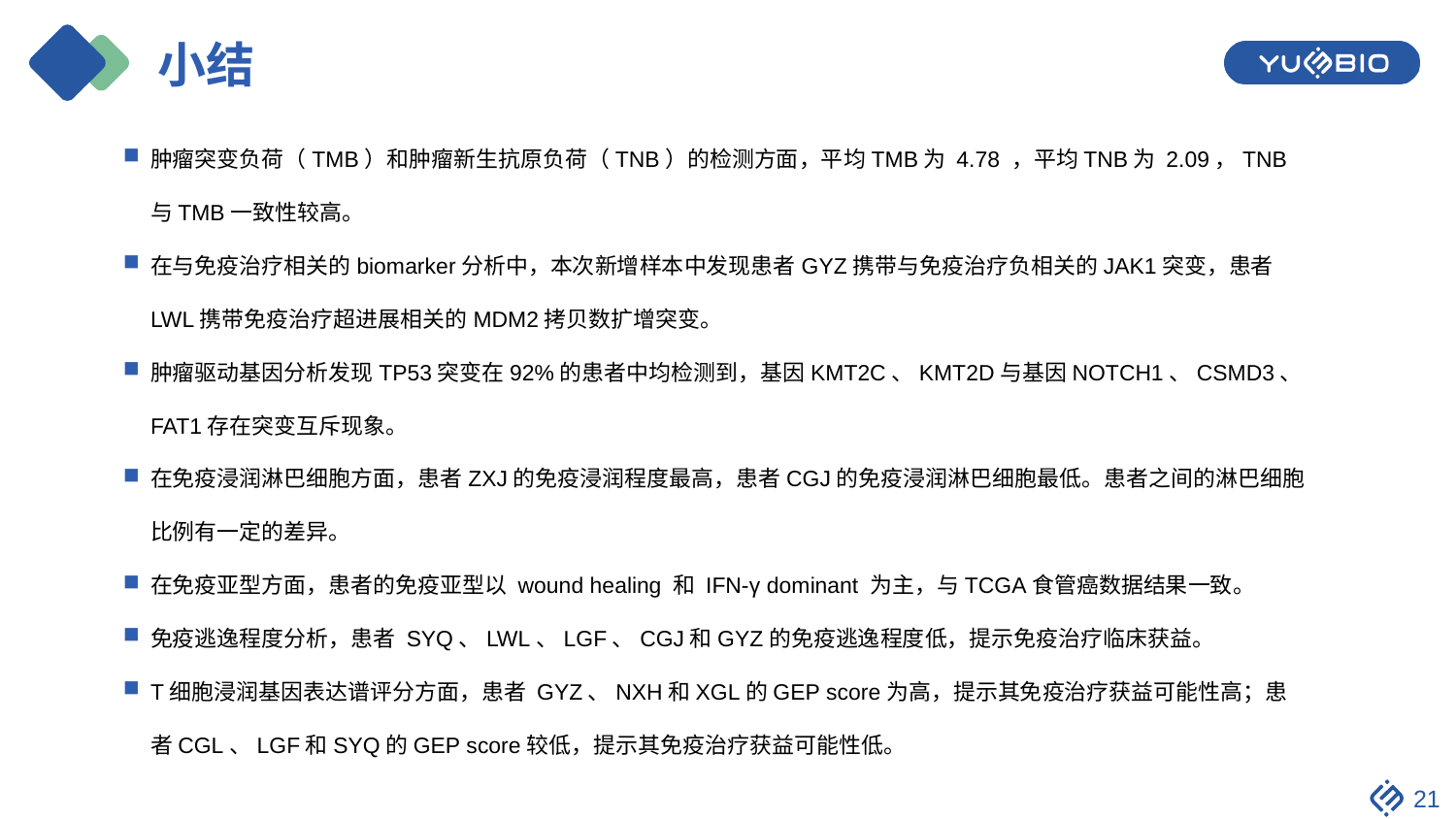

# 小结
肿瘤突变负荷（TMB）和肿瘤新生抗原负荷（TNB）的检测方面，平均TMB为 4.78 ，平均TNB为 2.09，TNB与TMB一致性较高。
在与免疫治疗相关的biomarker分析中，本次新增样本中发现患者GYZ携带与免疫治疗负相关的JAK1突变，患者LWL携带免疫治疗超进展相关的MDM2拷贝数扩增突变。
肿瘤驱动基因分析发现TP53突变在92%的患者中均检测到，基因KMT2C、KMT2D与基因NOTCH1、CSMD3、FAT1存在突变互斥现象。
在免疫浸润淋巴细胞方面，患者ZXJ的免疫浸润程度最高，患者CGJ的免疫浸润淋巴细胞最低。患者之间的淋巴细胞比例有一定的差异。
在免疫亚型方面，患者的免疫亚型以 wound healing 和 IFN-γ dominant 为主，与TCGA食管癌数据结果一致。
免疫逃逸程度分析，患者 SYQ、LWL、LGF、CGJ和GYZ的免疫逃逸程度低，提示免疫治疗临床获益。
T细胞浸润基因表达谱评分方面，患者 GYZ、NXH和XGL的GEP score为高，提示其免疫治疗获益可能性高；患者CGL、LGF和SYQ的GEP score较低，提示其免疫治疗获益可能性低。